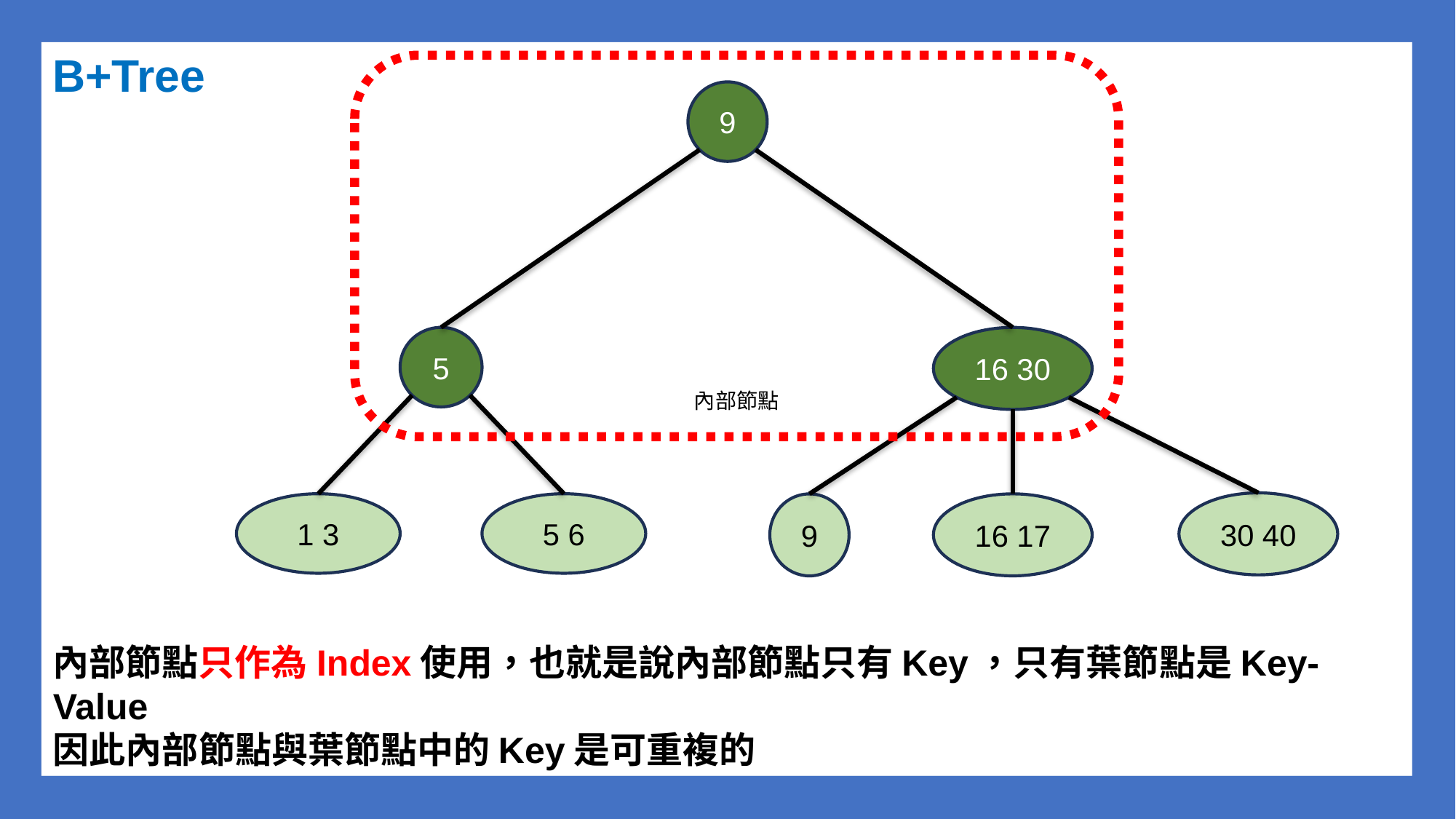

B+Tree
內部節點
9
5
16 30
30 40
5 6
1 3
16 17
9
內部節點只作為Index使用，也就是說內部節點只有Key，只有葉節點是Key-Value
因此內部節點與葉節點中的Key是可重複的